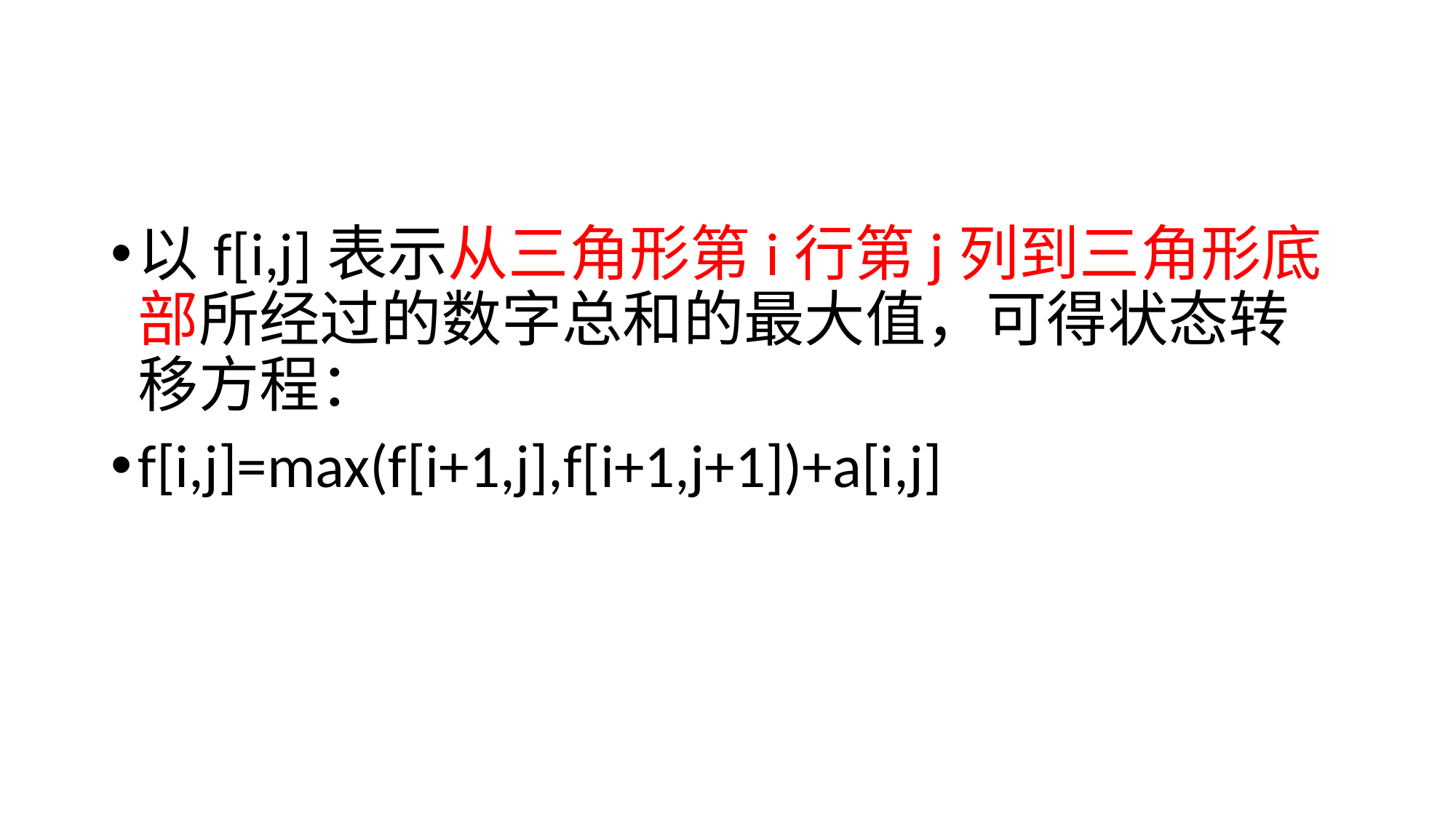

#
以f[i,j]表示从三角形第i行第j列到三角形底部所经过的数字总和的最大值，可得状态转移方程：
f[i,j]=max(f[i+1,j],f[i+1,j+1])+a[i,j]